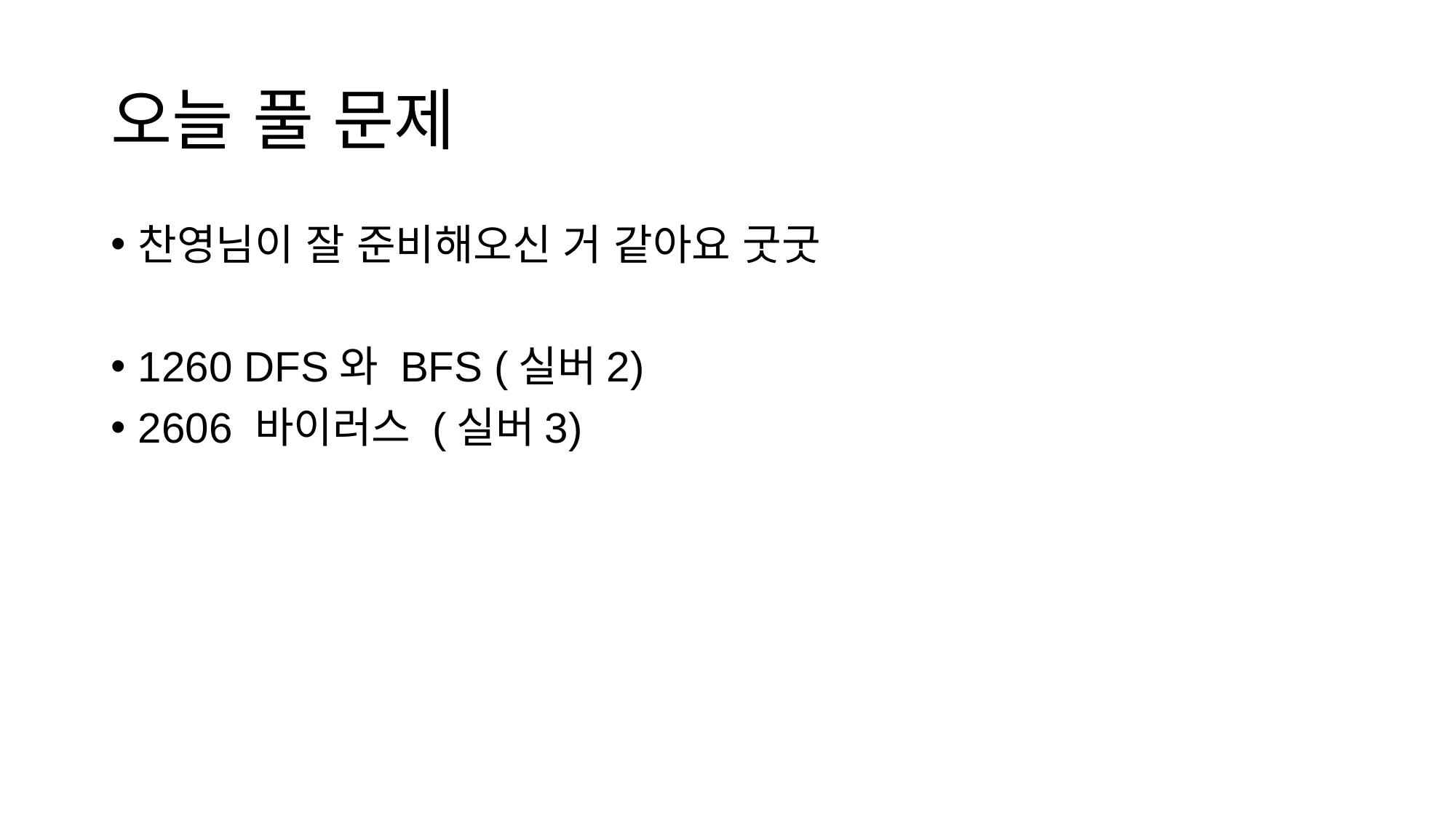

# 오늘 풀 문제
찬영님이 잘 준비해오신 거 같아요 굿굿

1260 DFS와 BFS (실버2)
2606 바이러스 (실버3)